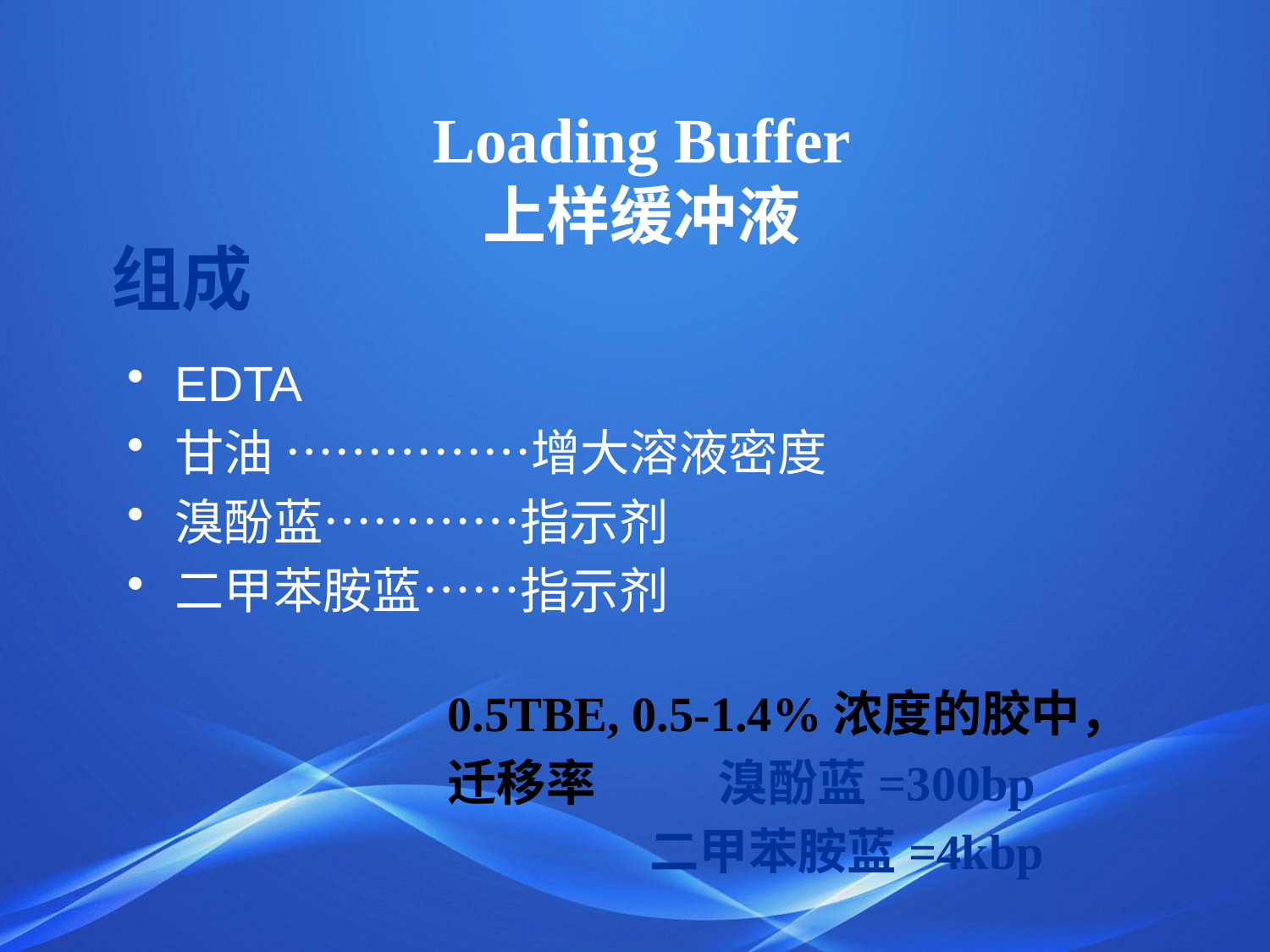

# Loading Buffer 上样缓冲液
组成
EDTA
甘油 ……………增大溶液密度
溴酚蓝…………指示剂
二甲苯胺蓝……指示剂
0.5TBE, 0.5-1.4%浓度的胶中，
迁移率           溴酚蓝=300bp
                 二甲苯胺蓝=4kbp